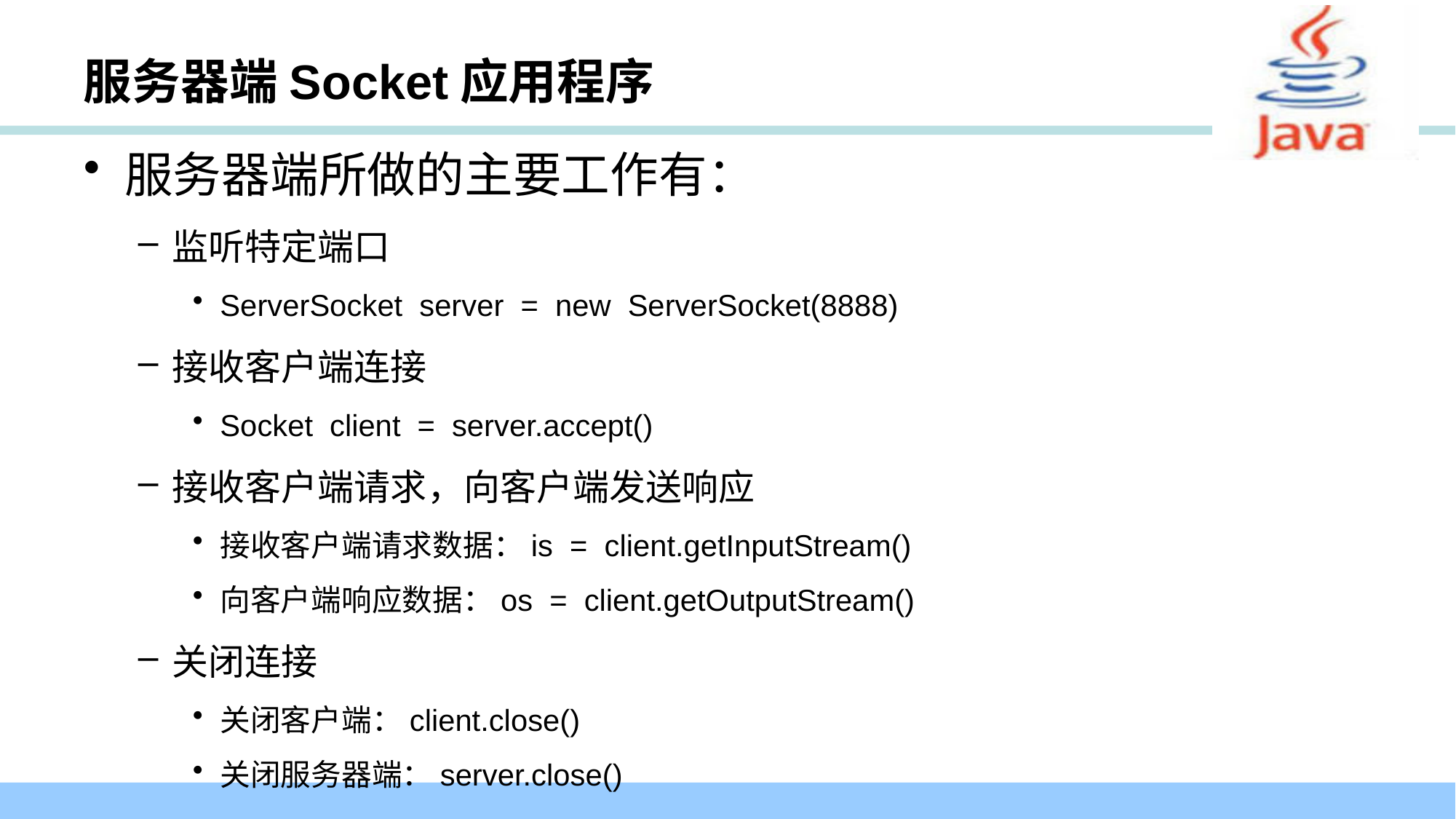

# 服务器端Socket应用程序
服务器端所做的主要工作有：
监听特定端口
ServerSocket  server  =  new  ServerSocket(8888)
接收客户端连接
Socket  client  =  server.accept()
接收客户端请求，向客户端发送响应
接收客户端请求数据：is  =  client.getInputStream()
向客户端响应数据：os  =  client.getOutputStream()
关闭连接
关闭客户端：client.close()
关闭服务器端：server.close()